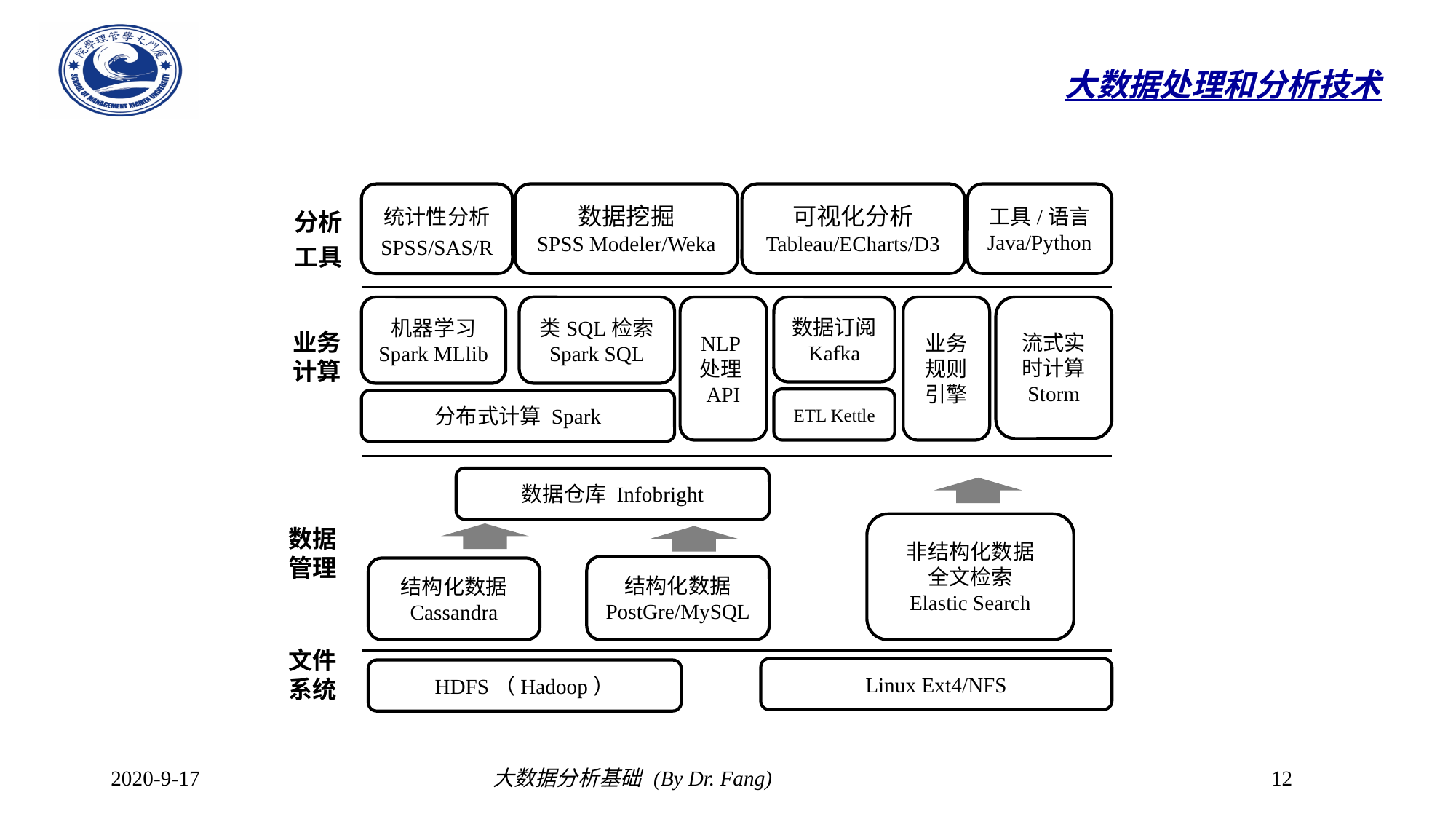

# 大数据处理和分析技术

数据挖掘
SPSS Modeler/Weka
统计性分析
SPSS/SAS/R
可视化分析
Tableau/ECharts/D3
工具/语言
Java/Python
分析
工具
流式实时计算
Storm
业务规则引擎
数据订阅
Kafka
NLP处理API
机器学习
Spark MLlib
类SQL检索
Spark SQL
业务
计算
ETL Kettle
分布式计算 Spark
数据仓库 Infobright

非结构化数据
全文检索
Elastic Search
数据
管理

结构化数据
PostGre/MySQL
结构化数据
Cassandra
文件
系统
Linux Ext4/NFS
HDFS（Hadoop）
2020-9-17
大数据分析基础 (By Dr. Fang)
12